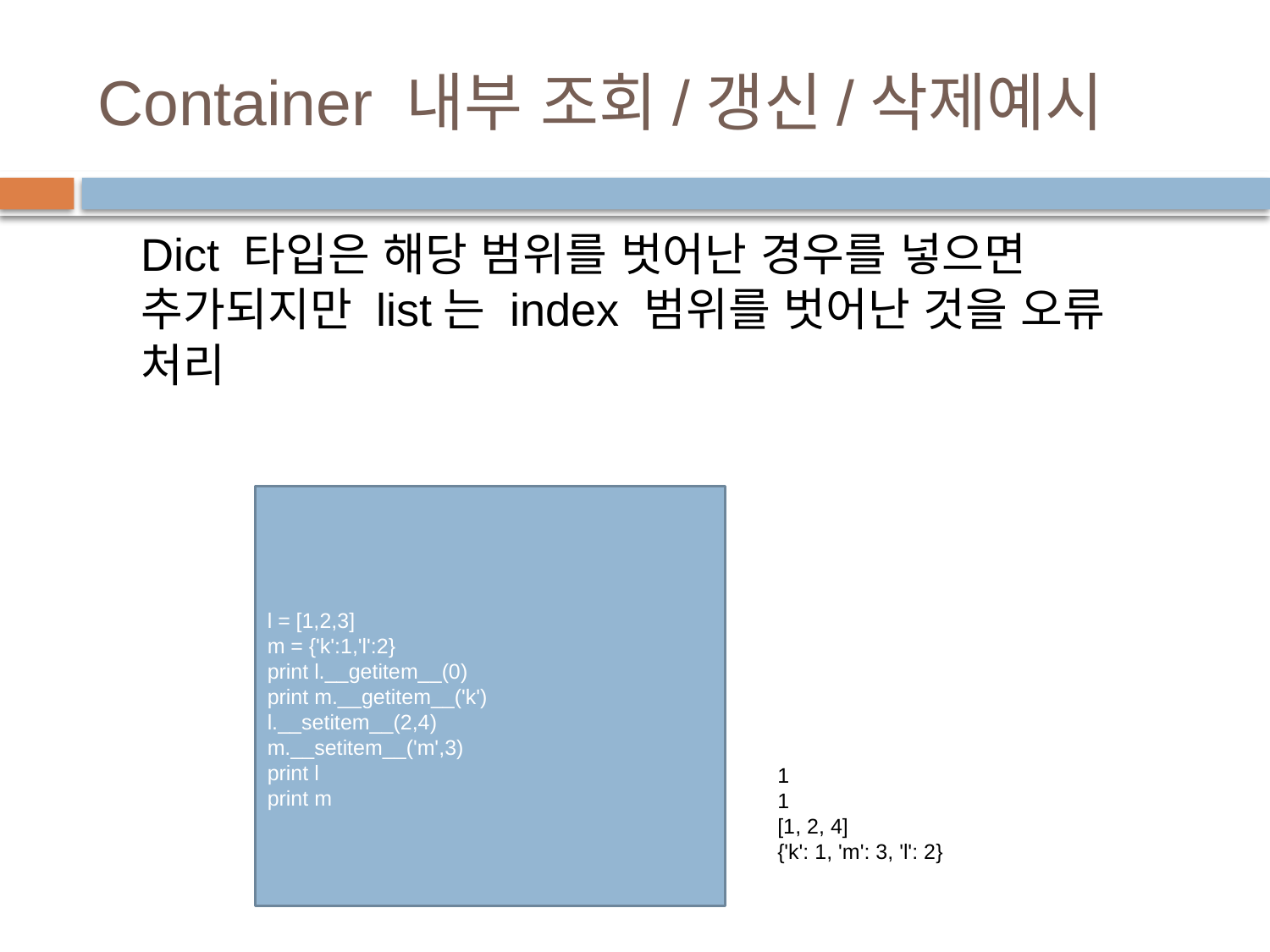

# Container 내부 조회/갱신/삭제예시
Dict 타입은 해당 범위를 벗어난 경우를 넣으면 추가되지만 list는 index 범위를 벗어난 것을 오류 처리

l = [1,2,3]
m = {'k':1,'l':2}
print l.__getitem__(0)
print m.__getitem__('k')
l.__setitem__(2,4)
m.__setitem__('m',3)
print l
print m
1
1
[1, 2, 4]
{'k': 1, 'm': 3, 'l': 2}